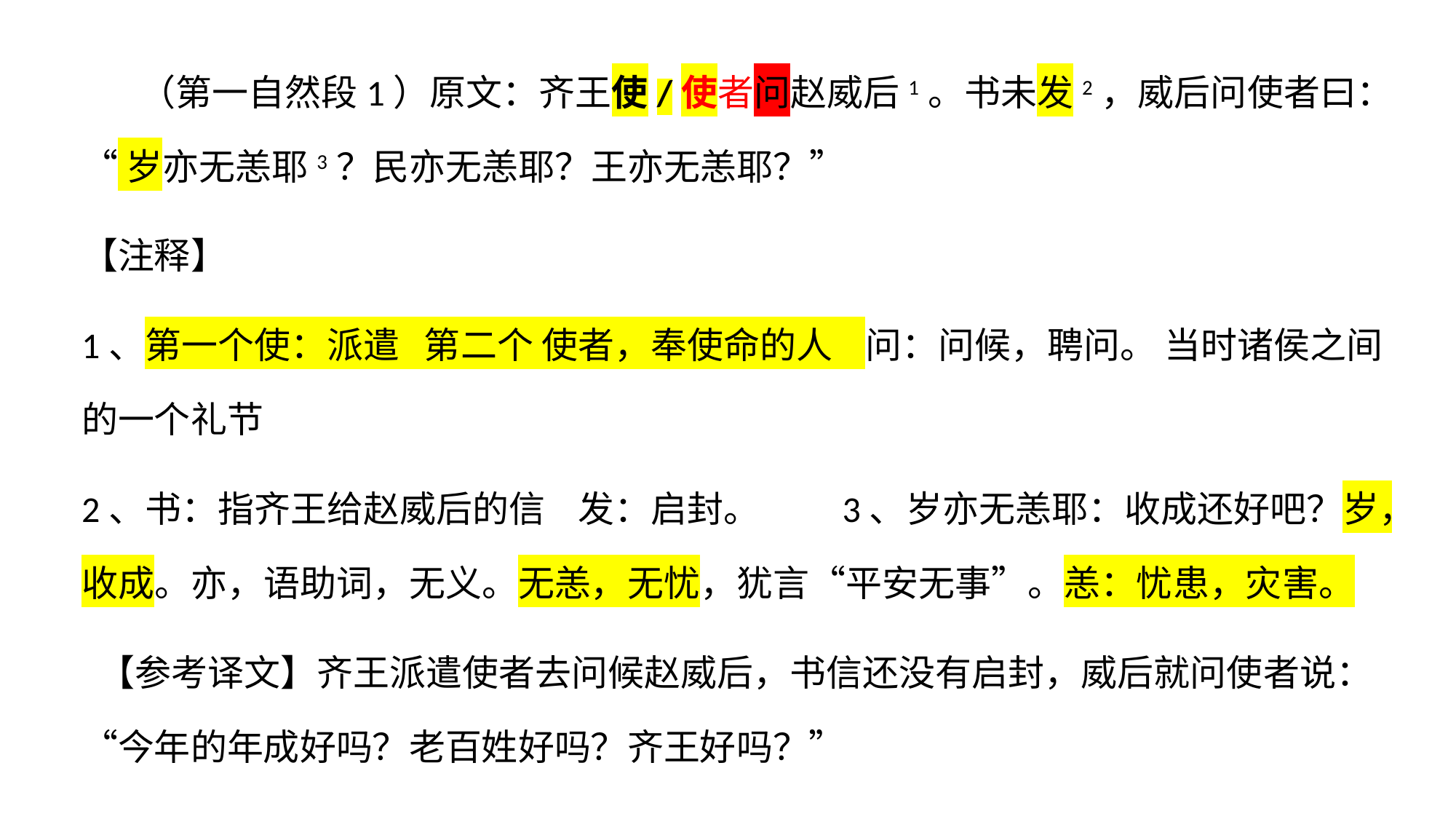

（第一自然段1）原文：齐王使/使者问赵威后1。书未发2，威后问使者曰：“ 岁亦无恙耶3？民亦无恙耶？王亦无恙耶？”
【注释】
1、第一个使：派遣   第二个 使者，奉使命的人    问：问候，聘问。 当时诸侯之间的一个礼节
2、书：指齐王给赵威后的信    发：启封。         3、岁亦无恙耶：收成还好吧？岁，收成。亦，语助词，无义。无恙，无忧，犹言“平安无事”。恙：忧患，灾害。
 【参考译文】齐王派遣使者去问候赵威后，书信还没有启封，威后就问使者说： “今年的年成好吗？老百姓好吗？齐王好吗？”